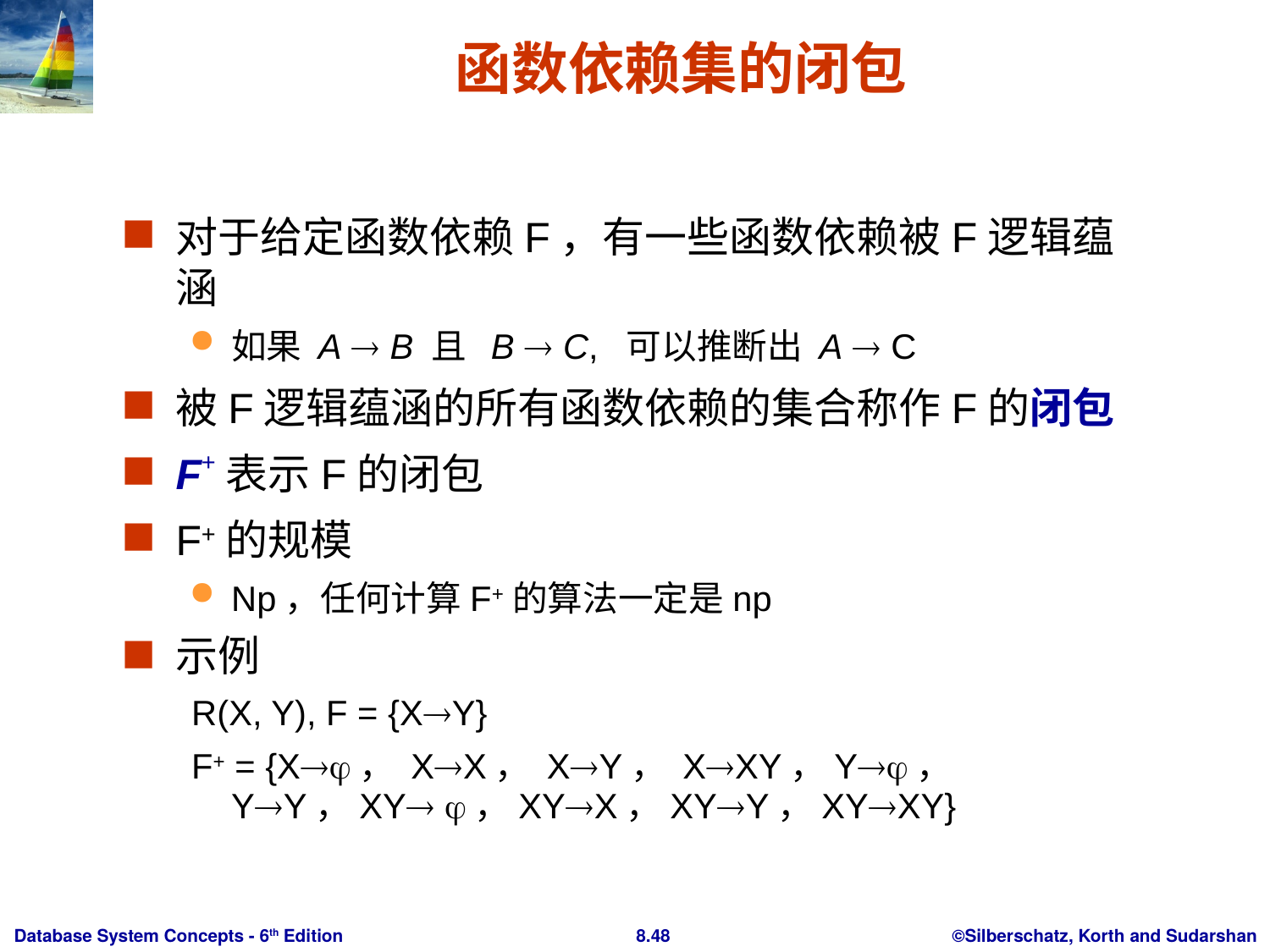

# 函数依赖集的闭包
对于给定函数依赖F，有一些函数依赖被F逻辑蕴涵
如果 A → B 且  B → C,  可以推断出 A → C
被F逻辑蕴涵的所有函数依赖的集合称作F的闭包
F+表示F的闭包
F+的规模
Np，任何计算F+的算法一定是np
示例
R(X, Y), F = {X→Y}
F+ = {X→ϕ， X→X， X→Y， X→XY，Y→ϕ， Y→Y，XY→ ϕ，XY→X，XY→Y，XY→XY}